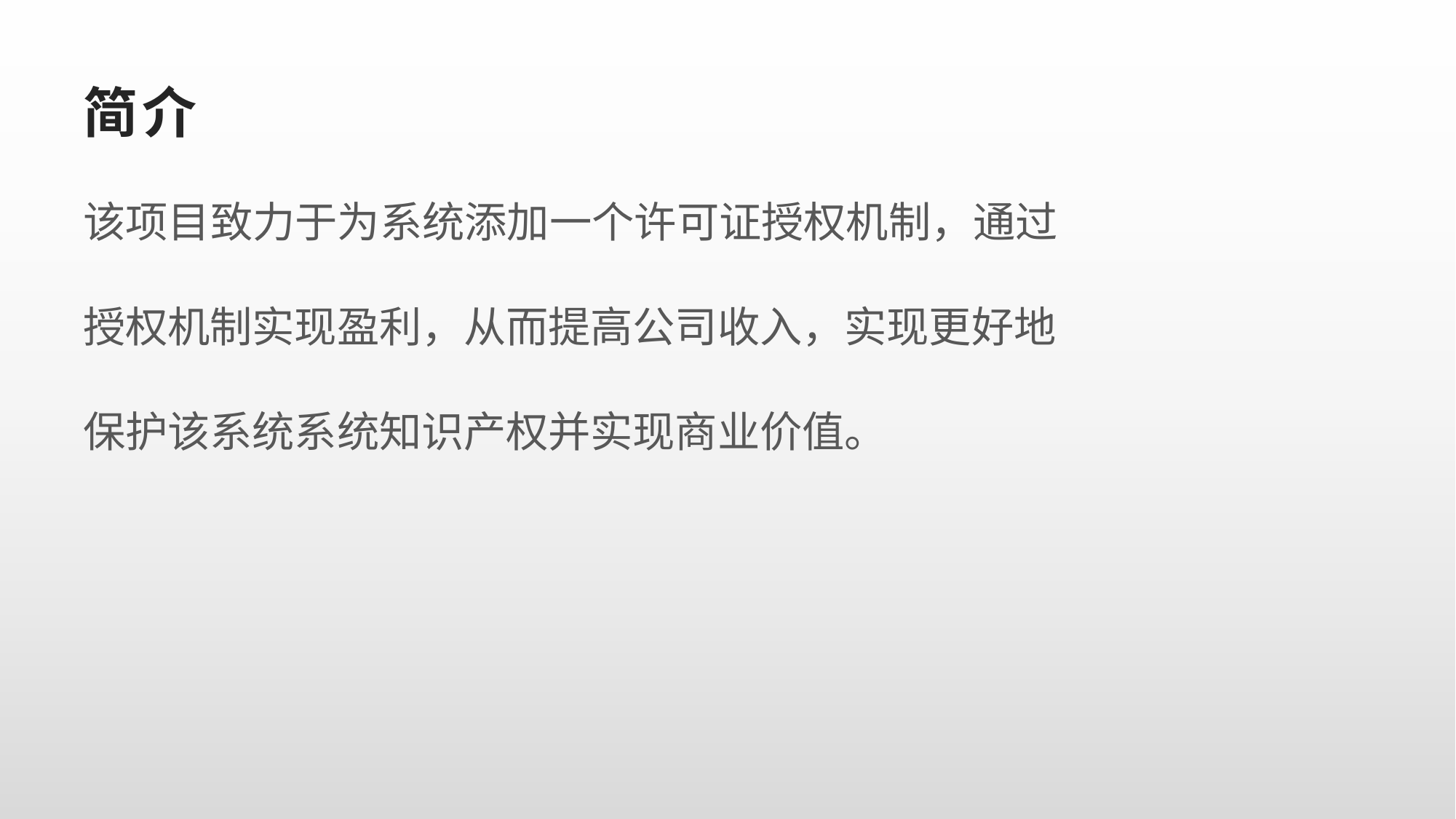

# 简介
该项目致力于为系统添加一个许可证授权机制，通过

授权机制实现盈利，从而提高公司收入，实现更好地

保护该系统系统知识产权并实现商业价值。